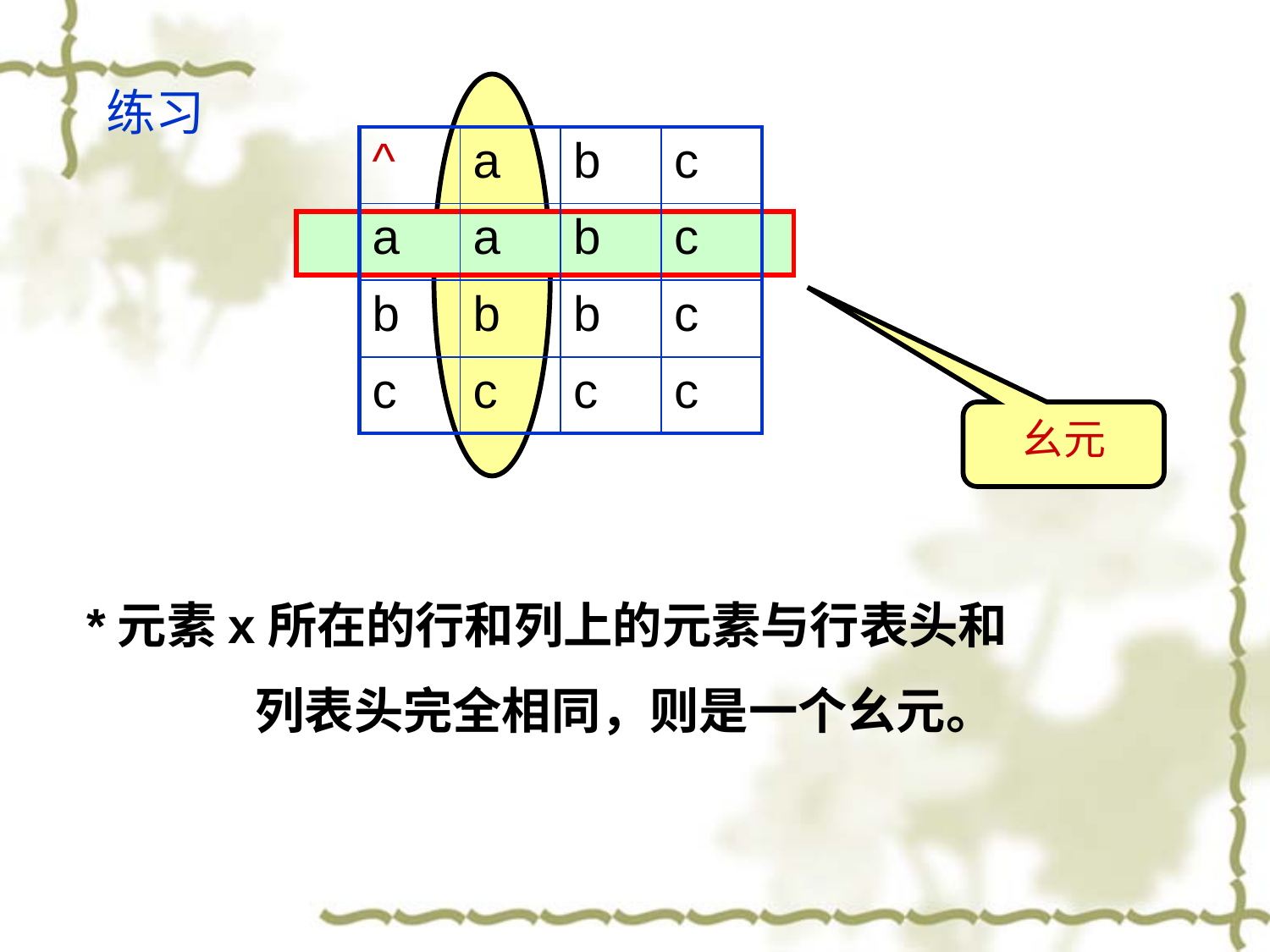

练习
| ^ | a | b | c |
| --- | --- | --- | --- |
| a | a | b | c |
| b | b | b | c |
| c | c | c | c |

幺元
*元素x所在的行和列上的元素与行表头和
              列表头完全相同，则是一个幺元。